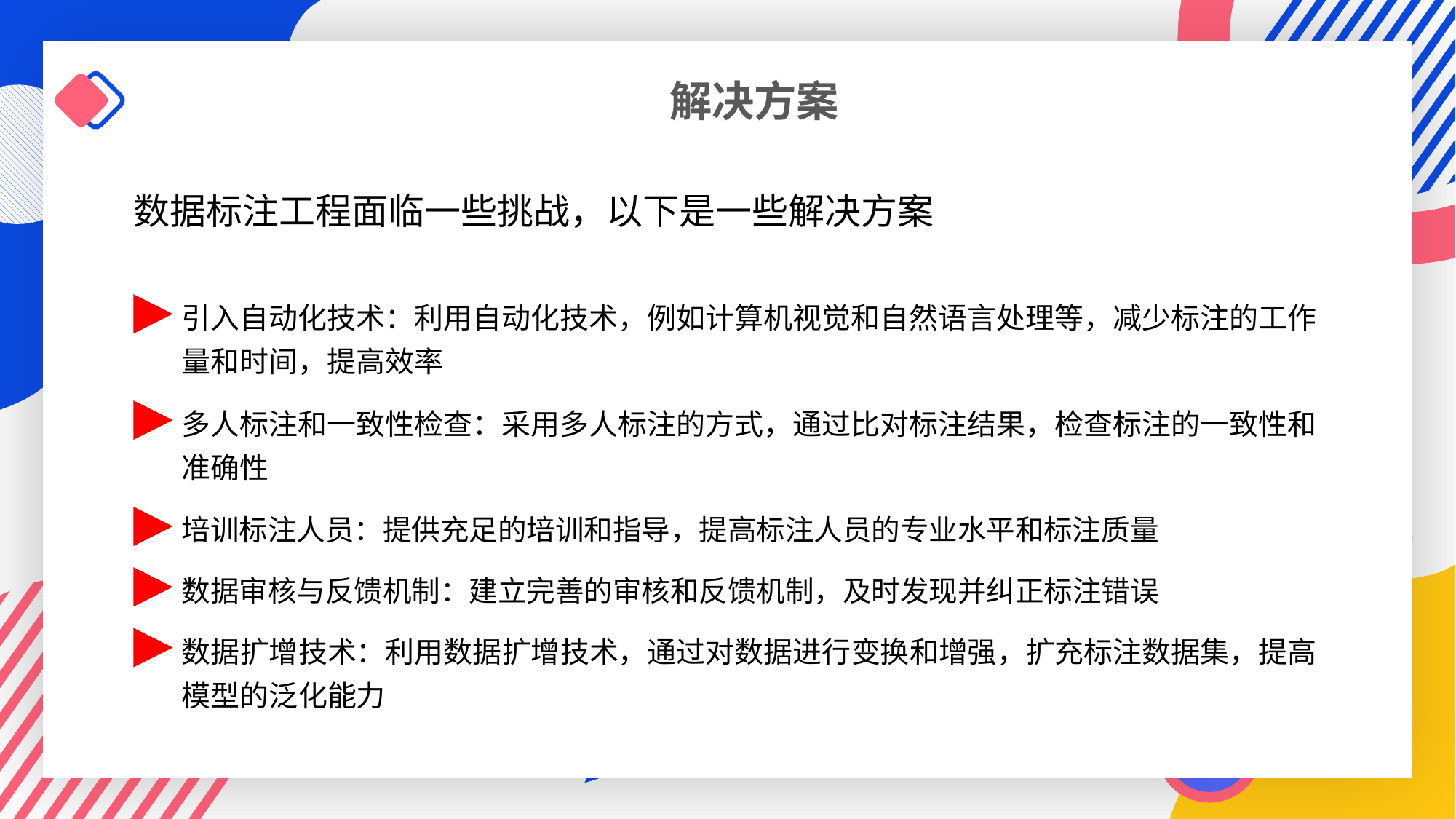

解决方案

数据标注工程面临一些挑战，以下是一些解决方案
引入自动化技术：利用自动化技术，例如计算机视觉和自然语言处理等，减少标注的工作量和时间，提高效率

多人标注和一致性检查：采用多人标注的方式，通过比对标注结果，检查标注的一致性和准确性

培训标注人员：提供充足的培训和指导，提高标注人员的专业水平和标注质量

数据审核与反馈机制：建立完善的审核和反馈机制，及时发现并纠正标注错误

数据扩增技术：利用数据扩增技术，通过对数据进行变换和增强，扩充标注数据集，提高模型的泛化能力